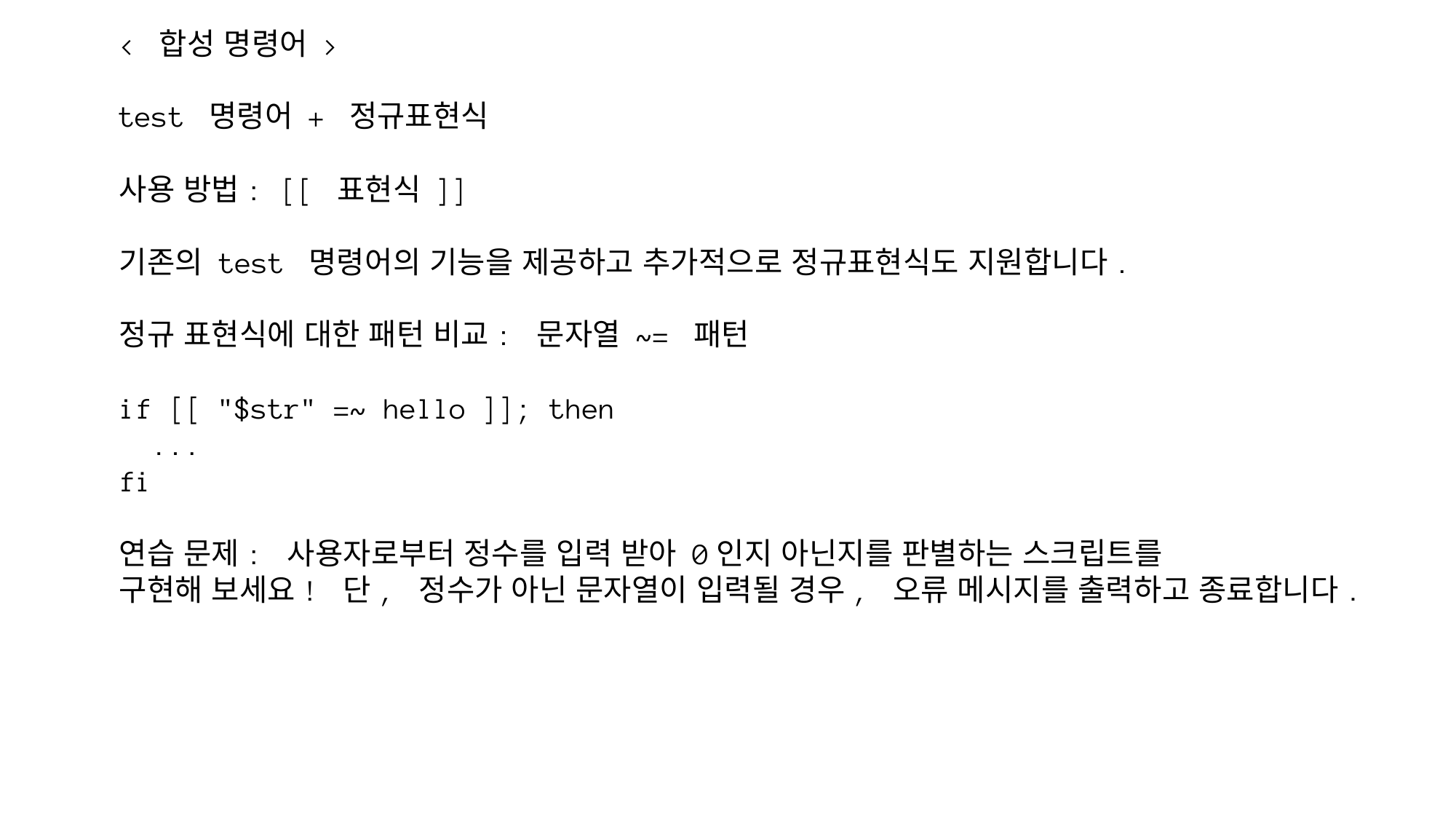

< 합성 명령어 >

test 명령어 + 정규표현식

사용 방법: [[ 표현식 ]]

기존의 test 명령어의 기능을 제공하고 추가적으로 정규표현식도 지원합니다.

정규 표현식에 대한 패턴 비교: 문자열 ~= 패턴

if [[ "$str" =~ hello ]]; then
  ...
fi

연습 문제: 사용자로부터 정수를 입력 받아 0인지 아닌지를 판별하는 스크립트를
구현해 보세요! 단, 정수가 아닌 문자열이 입력될 경우, 오류 메시지를 출력하고 종료합니다.